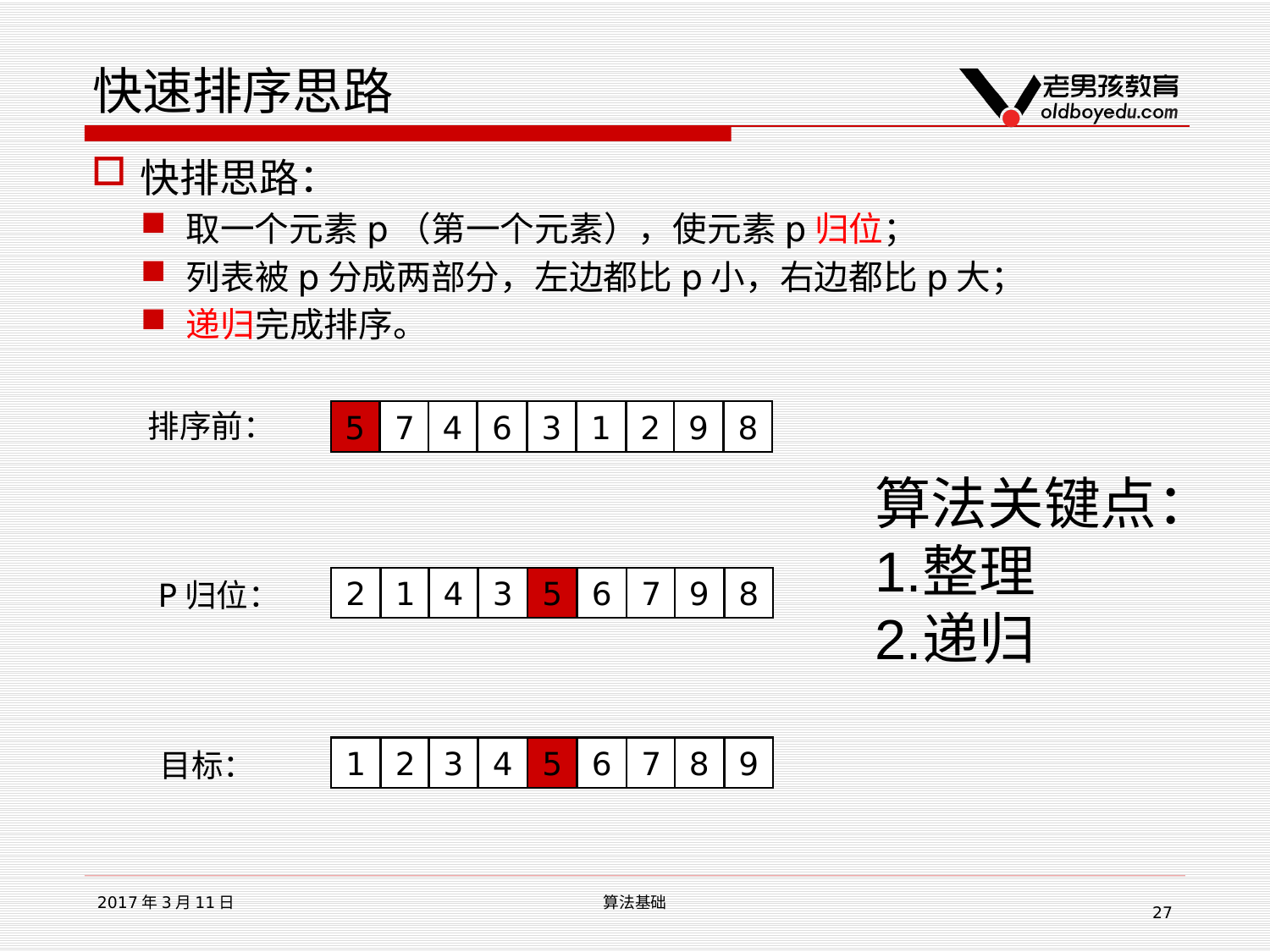

# 快速排序思路
快排思路：
取一个元素p（第一个元素），使元素p归位；
列表被p分成两部分，左边都比p小，右边都比p大；
递归完成排序。

排序前：
5
7
4
6
3
1
2
9
8
算法关键点：
整理
递归
2
1
4
3
5
6
7
9
8
P归位：
1
2
3
4
5
6
7
8
9
目标：
2017年3月11日
算法基础
27